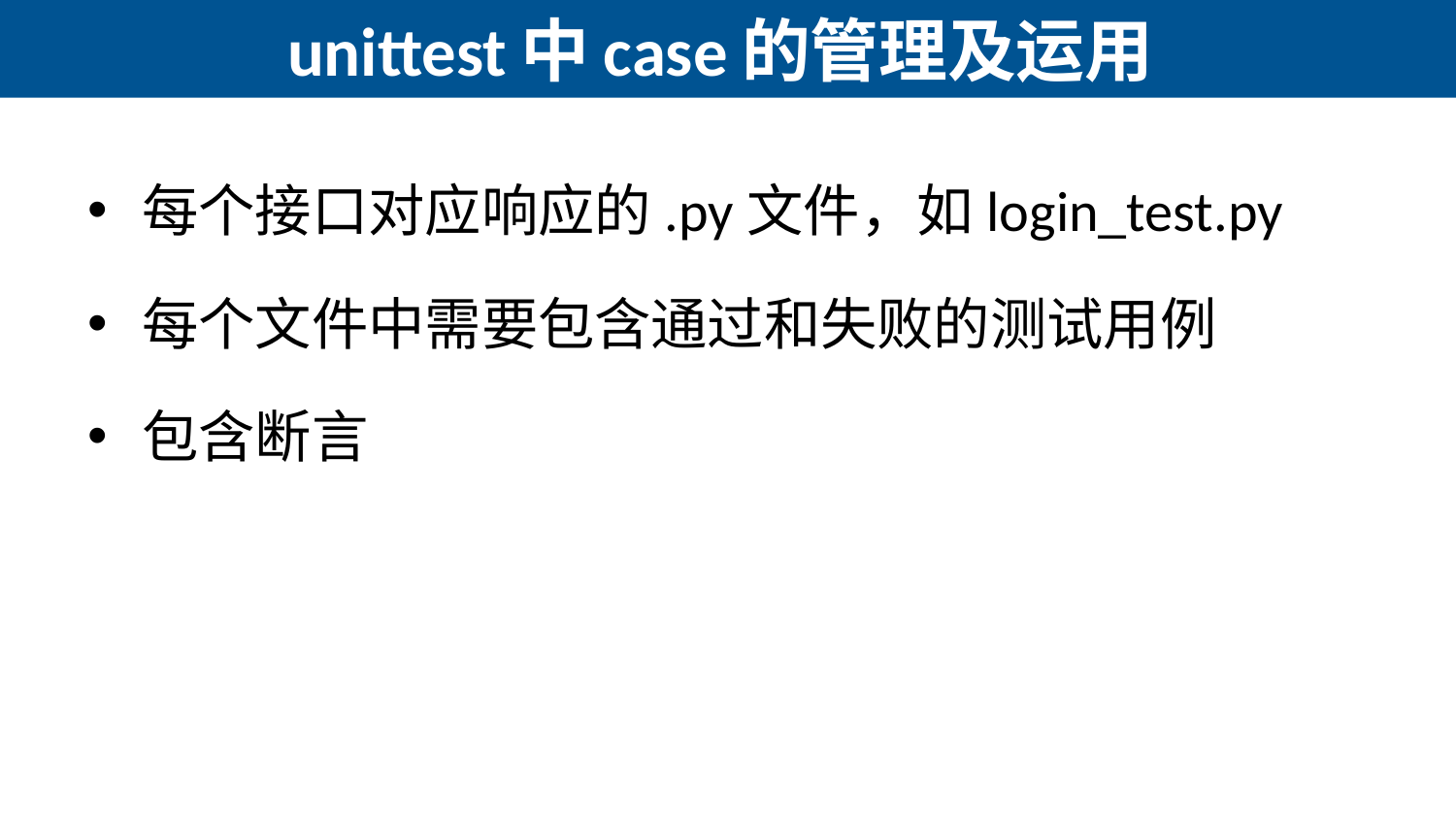

# unittest中case的管理及运用
每个接口对应响应的.py文件，如login_test.py
每个文件中需要包含通过和失败的测试用例
包含断言